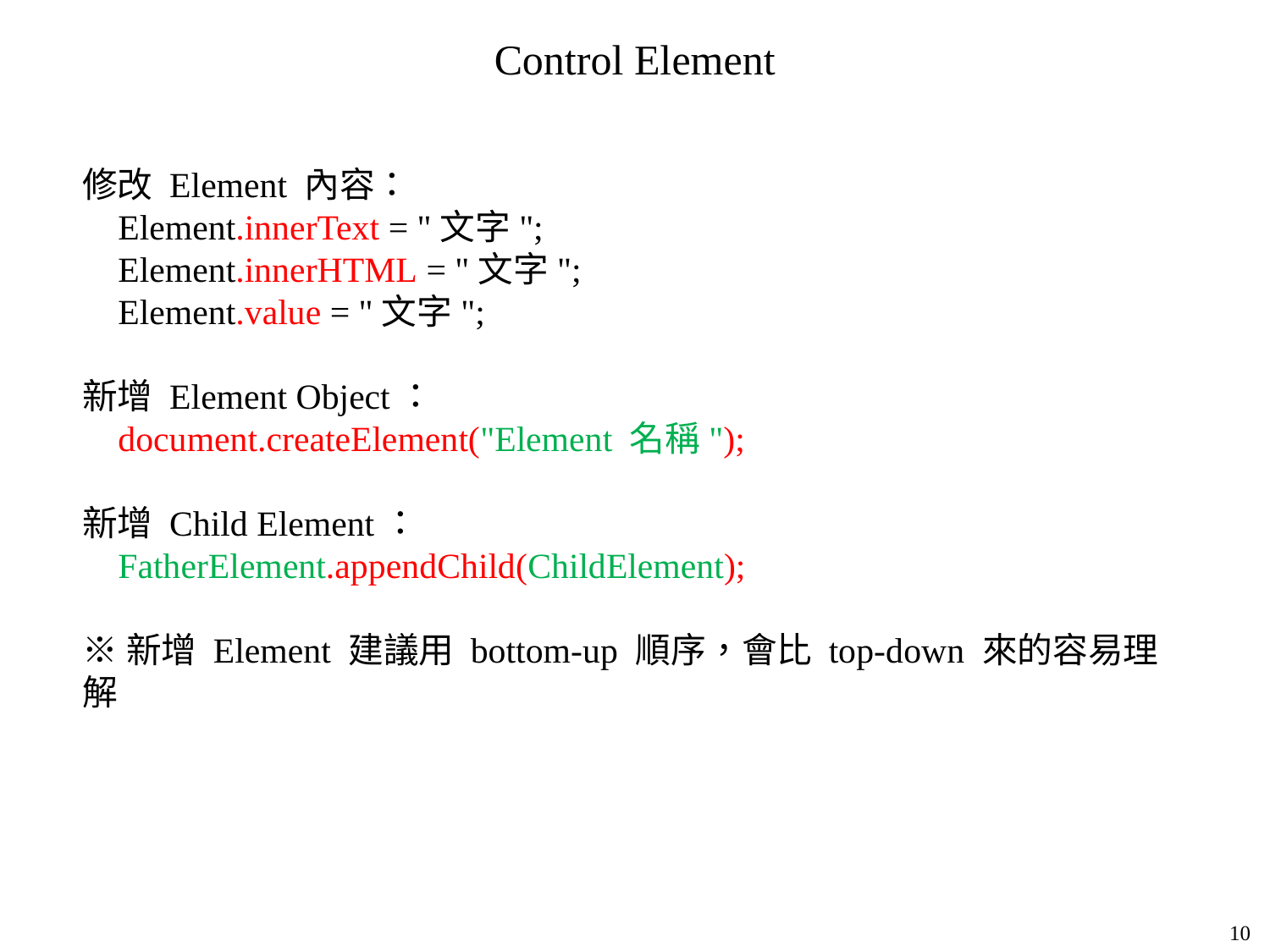

Control Element
修改 Element 內容：
    Element.innerText = "文字";
    Element.innerHTML = "文字";
    Element.value = "文字";

新增 Element Object：
    document.createElement("Element 名稱");

新增 Child Element：
    FatherElement.appendChild(ChildElement);

※新增 Element 建議用 bottom-up 順序，會比 top-down 來的容易理解
10